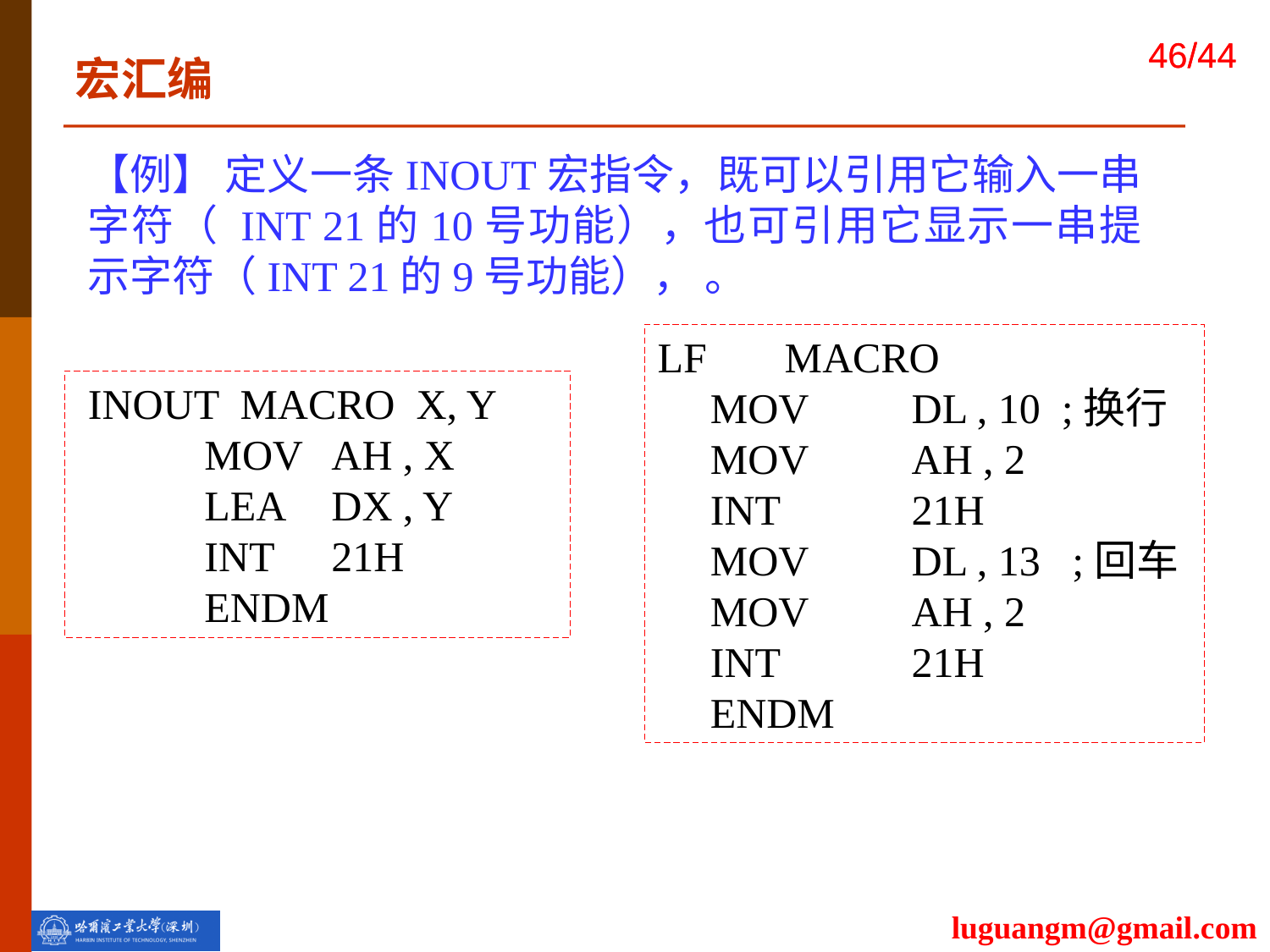

宏汇编
【例】 定义一条INOUT宏指令，既可以引用它输入一串字符（ INT 21的10号功能），也可引用它显示一串提示字符（INT 21的9号功能）， 。

LF	MACRO
     MOV	DL , 10  ;换行
     MOV	AH , 2
     INT		21H
     MOV	DL , 13   ;回车
     MOV	AH , 2
     INT		21H
     ENDM
 INOUT  MACRO  X, Y
           	MOV	AH , X
            LEA	DX , Y
           	INT	21H
            ENDM